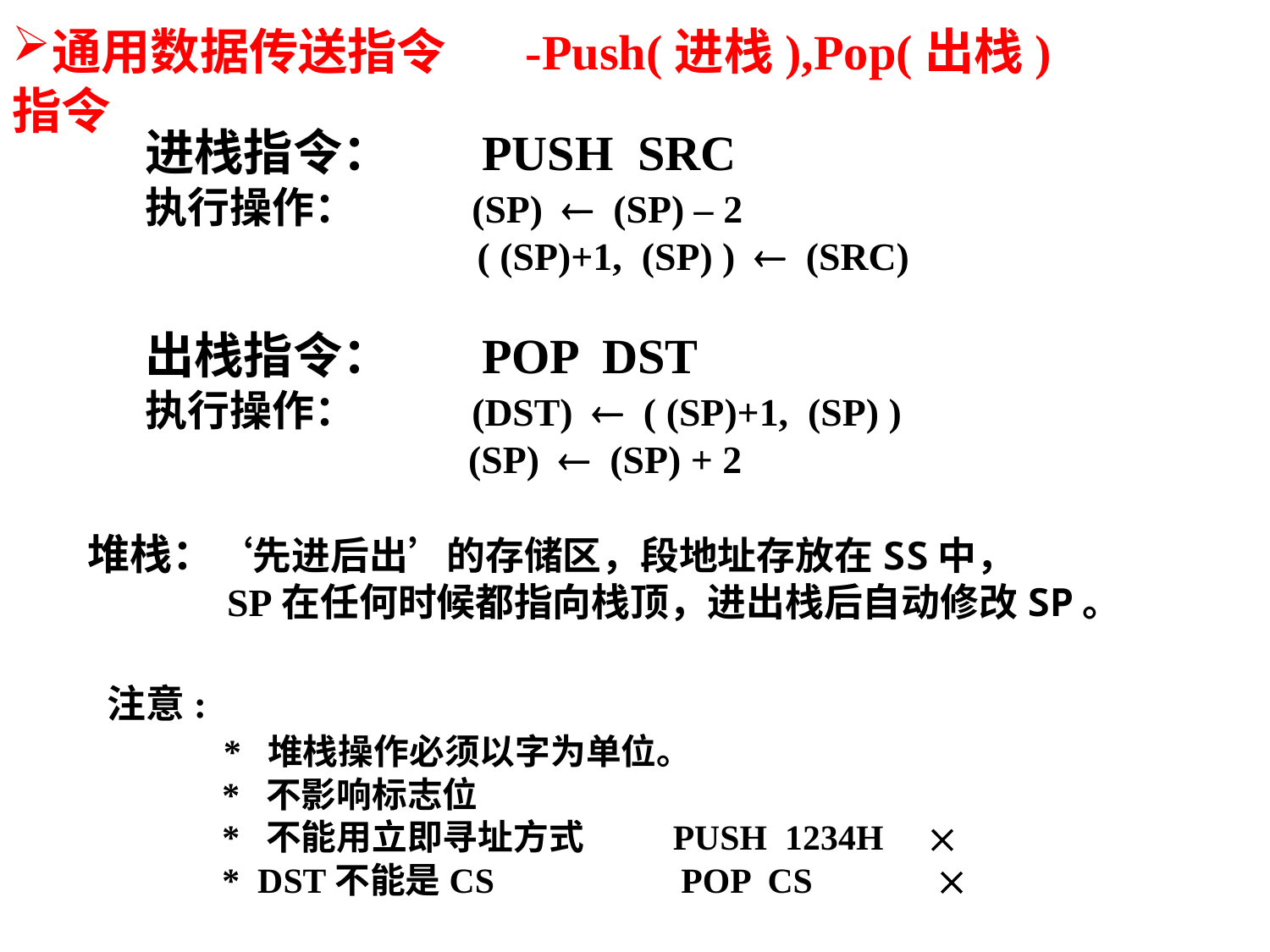

通用数据传送指令      -Push(进栈),Pop(出栈)指令
     进栈指令：       PUSH  SRC
     执行操作：           (SP)  ←  (SP) – 2
                           ( (SP)+1,  (SP) )  ←  (SRC)

     出栈指令：       POP  DST
     执行操作：           (DST)  ←  ( (SP)+1,  (SP) )
		(SP)  ←  (SP) + 2

堆栈：‘先进后出’的存储区，段地址存放在SS中，
      SP在任何时候都指向栈顶，进出栈后自动修改SP。

 注意:
              *  堆栈操作必须以字为单位。
        *  不影响标志位
        *  不能用立即寻址方式          PUSH  1234H     ×
        *  DST不能是CS                     POP  CS              ×